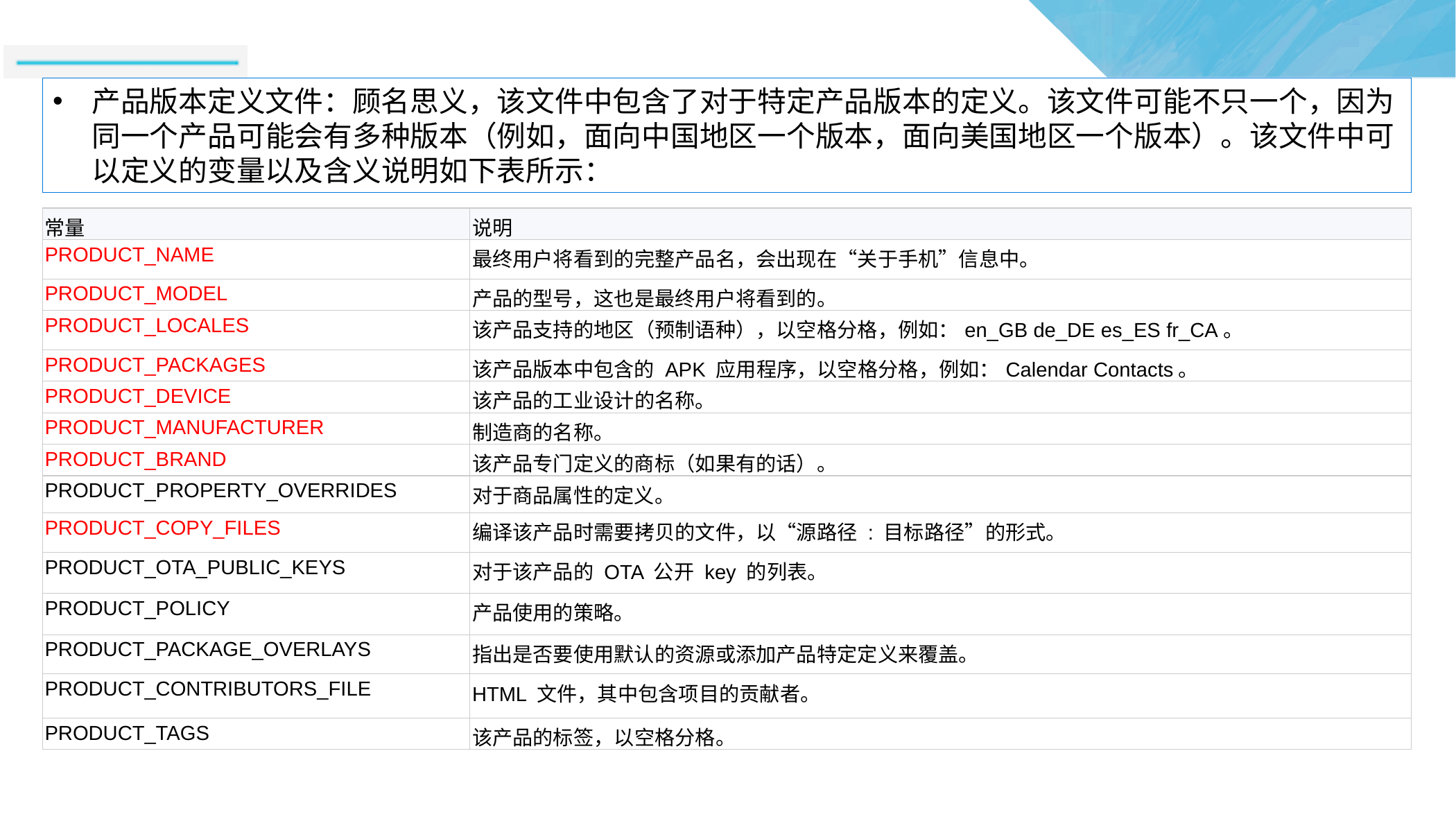

产品版本定义文件：顾名思义，该文件中包含了对于特定产品版本的定义。该文件可能不只一个，因为同一个产品可能会有多种版本（例如，面向中国地区一个版本，面向美国地区一个版本）。该文件中可以定义的变量以及含义说明如下表所示：
| 常量 | 说明 |
| --- | --- |
| PRODUCT\_NAME | 最终用户将看到的完整产品名，会出现在“关于手机”信息中。 |
| PRODUCT\_MODEL | 产品的型号，这也是最终用户将看到的。 |
| PRODUCT\_LOCALES | 该产品支持的地区（预制语种），以空格分格，例如：en\_GB de\_DE es\_ES fr\_CA。 |
| PRODUCT\_PACKAGES | 该产品版本中包含的 APK 应用程序，以空格分格，例如：Calendar Contacts。 |
| PRODUCT\_DEVICE | 该产品的工业设计的名称。 |
| PRODUCT\_MANUFACTURER | 制造商的名称。 |
| PRODUCT\_BRAND | 该产品专门定义的商标（如果有的话）。 |
| PRODUCT\_PROPERTY\_OVERRIDES | 对于商品属性的定义。 |
| PRODUCT\_COPY\_FILES | 编译该产品时需要拷贝的文件，以“源路径 : 目标路径”的形式。 |
| PRODUCT\_OTA\_PUBLIC\_KEYS | 对于该产品的 OTA 公开 key 的列表。 |
| PRODUCT\_POLICY | 产品使用的策略。 |
| PRODUCT\_PACKAGE\_OVERLAYS | 指出是否要使用默认的资源或添加产品特定定义来覆盖。 |
| PRODUCT\_CONTRIBUTORS\_FILE | HTML 文件，其中包含项目的贡献者。 |
| PRODUCT\_TAGS | 该产品的标签，以空格分格。 |